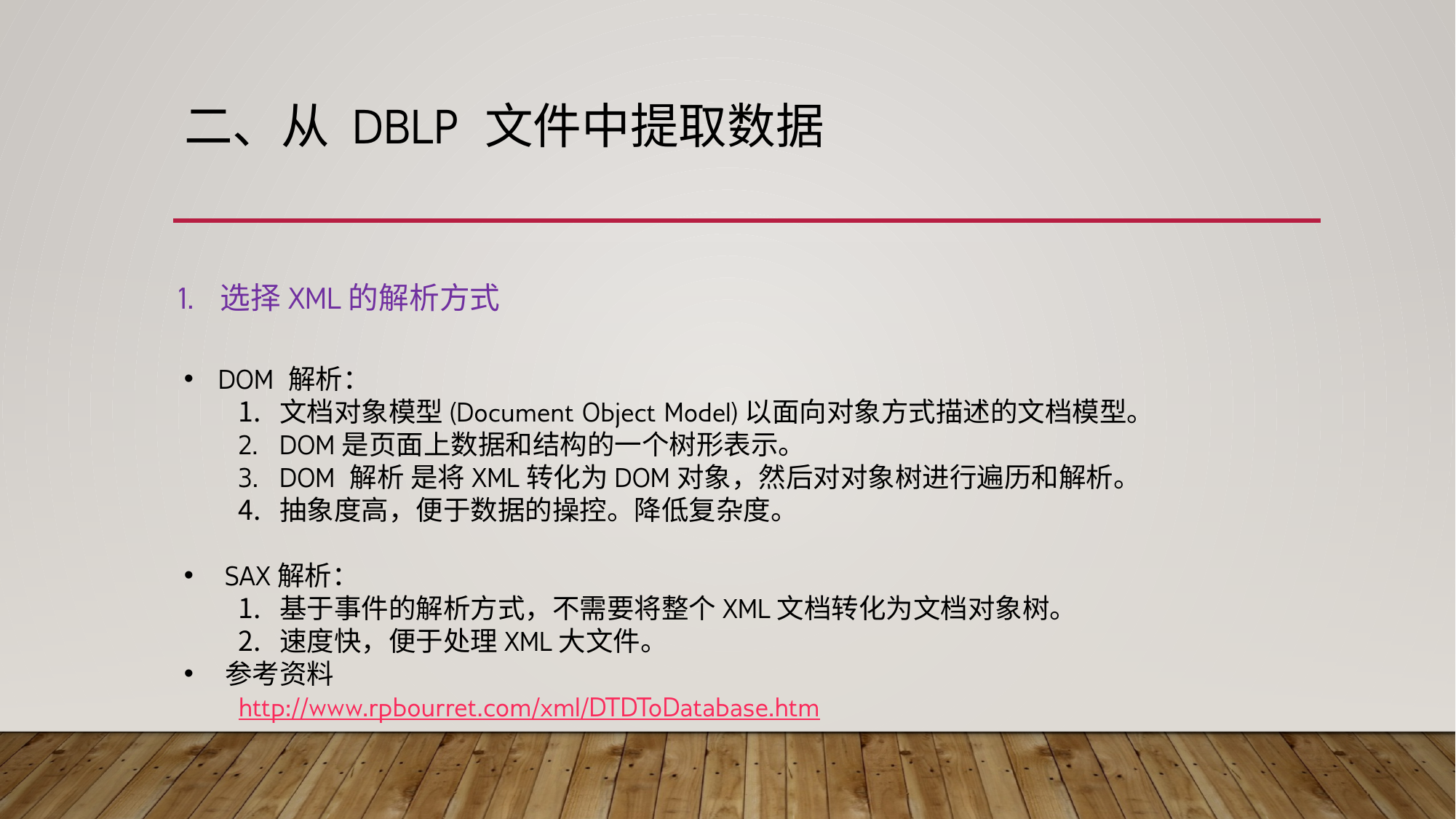

# 二、从 dblp 文件中提取数据
1.  选择XML的解析方式
DOM 解析：
文档对象模型(Document Object Model)以面向对象方式描述的文档模型。
DOM是页面上数据和结构的一个树形表示。
DOM 解析 是将XML转化为DOM对象，然后对对象树进行遍历和解析。
抽象度高，便于数据的操控。降低复杂度。

SAX解析：
基于事件的解析方式，不需要将整个XML文档转化为文档对象树。
速度快，便于处理XML大文件。
参考资料
http://www.rpbourret.com/xml/DTDToDatabase.htm